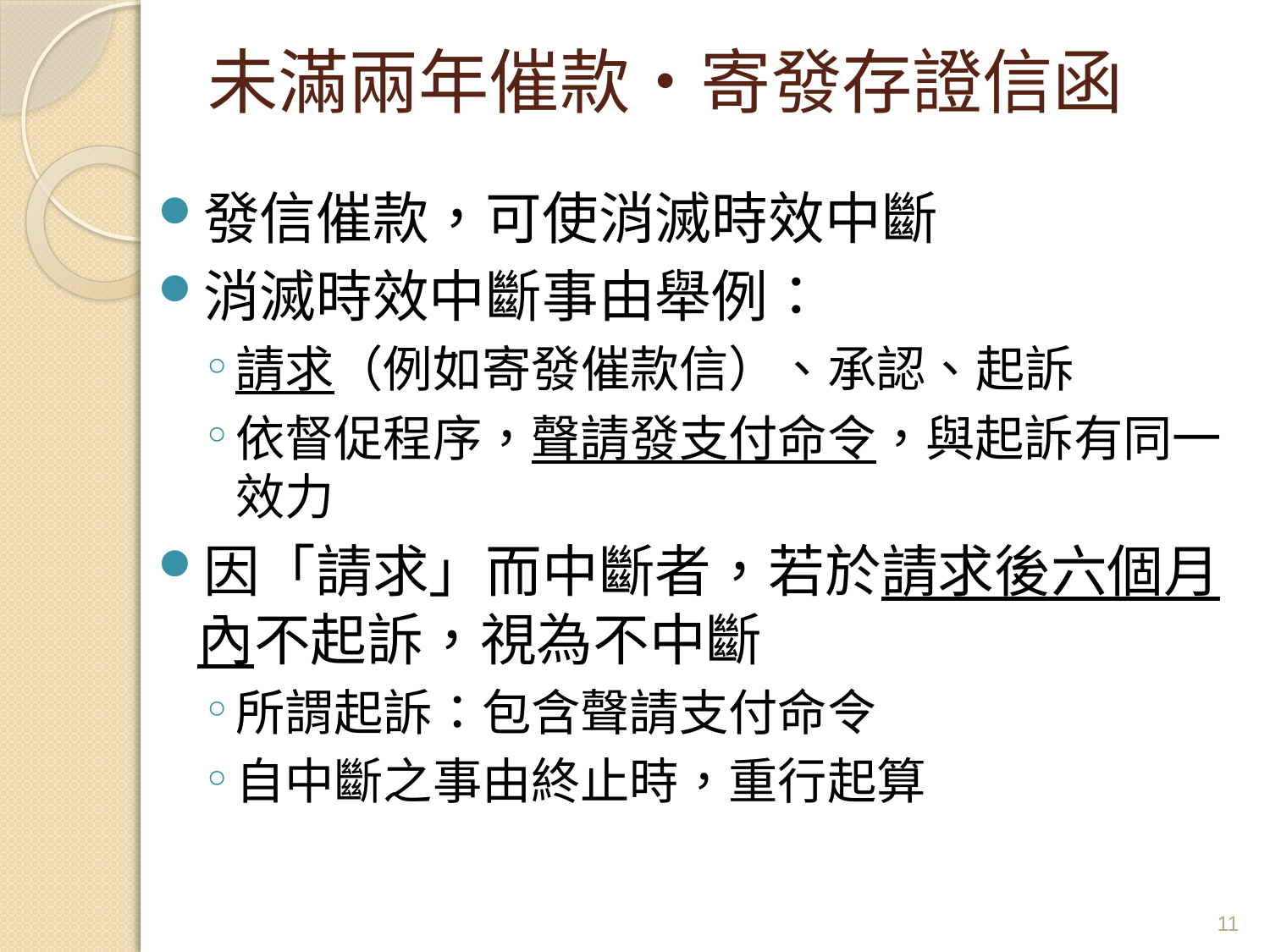

# 未滿兩年催款‧寄發存證信函
發信催款，可使消滅時效中斷
消滅時效中斷事由舉例：
請求（例如寄發催款信）、承認、起訴
依督促程序，聲請發支付命令，與起訴有同一效力
因「請求」而中斷者，若於請求後六個月內不起訴，視為不中斷
所謂起訴：包含聲請支付命令
自中斷之事由終止時，重行起算
11